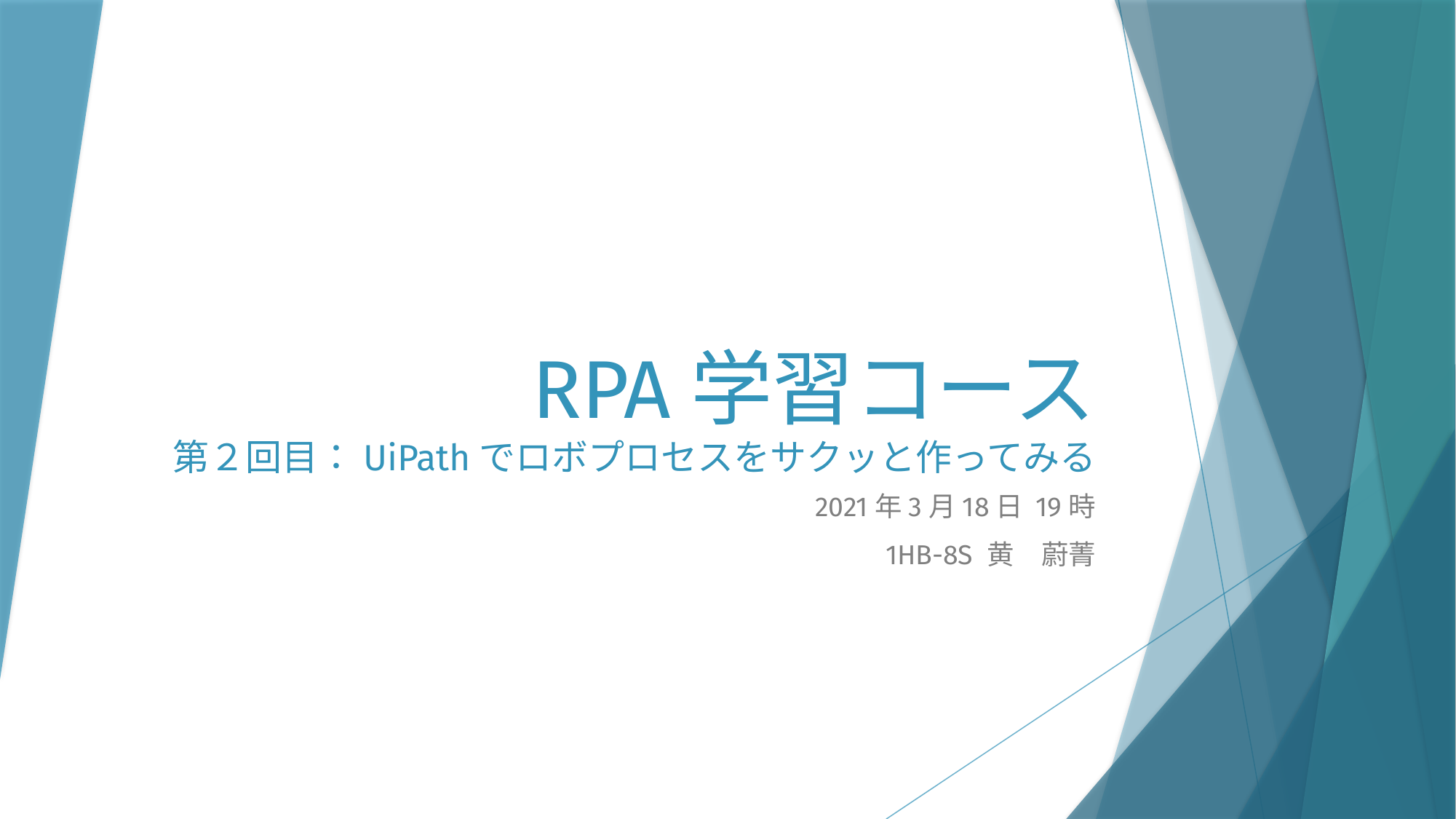

# RPA学習コース 第２回目：UiPathでロボプロセスをサクッと作ってみる
2021年3月18日 19時
1HB-8S 黄　蔚菁